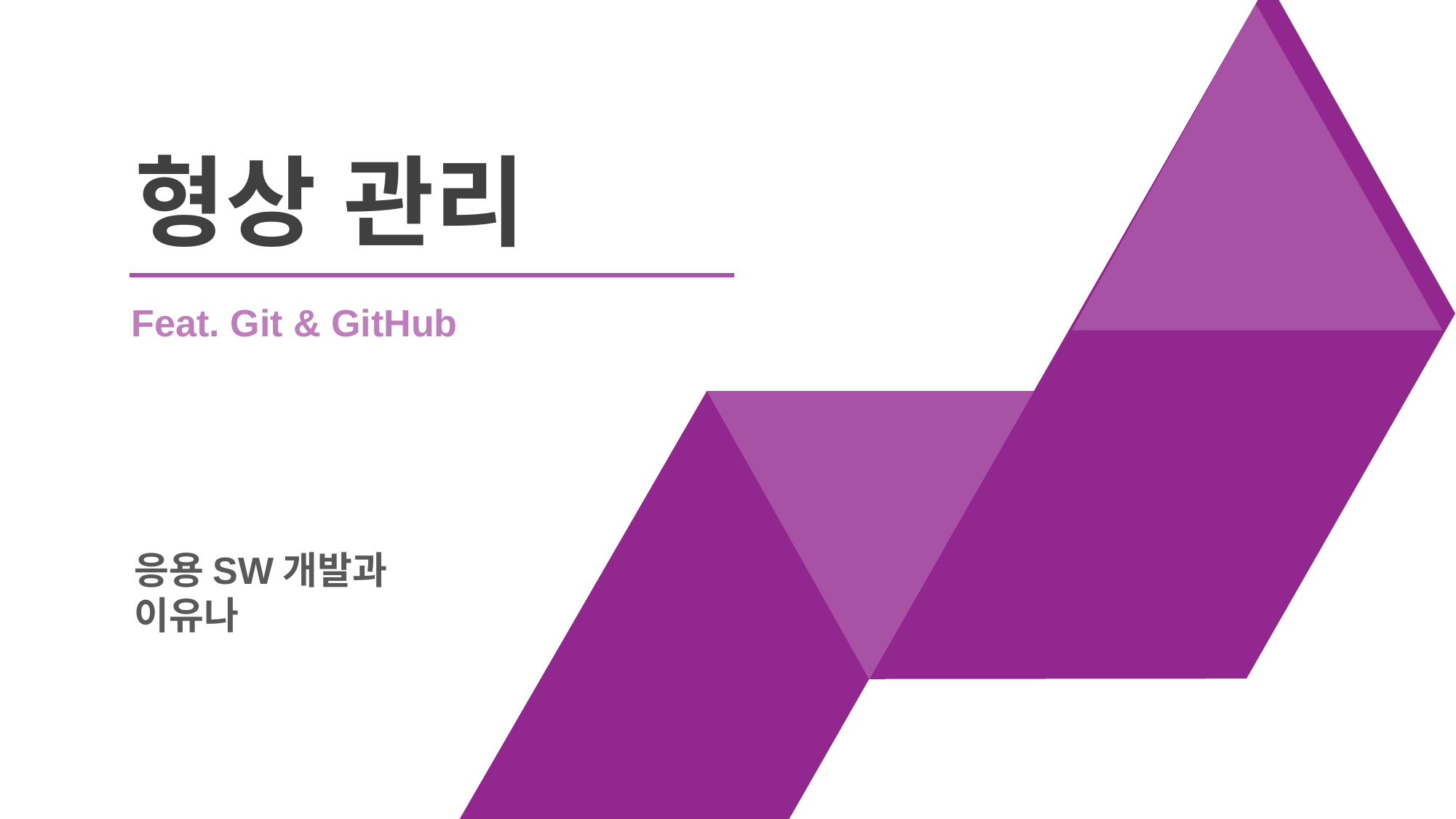

형상 관리
Feat. Git & GitHub

응용SW개발과
이유나